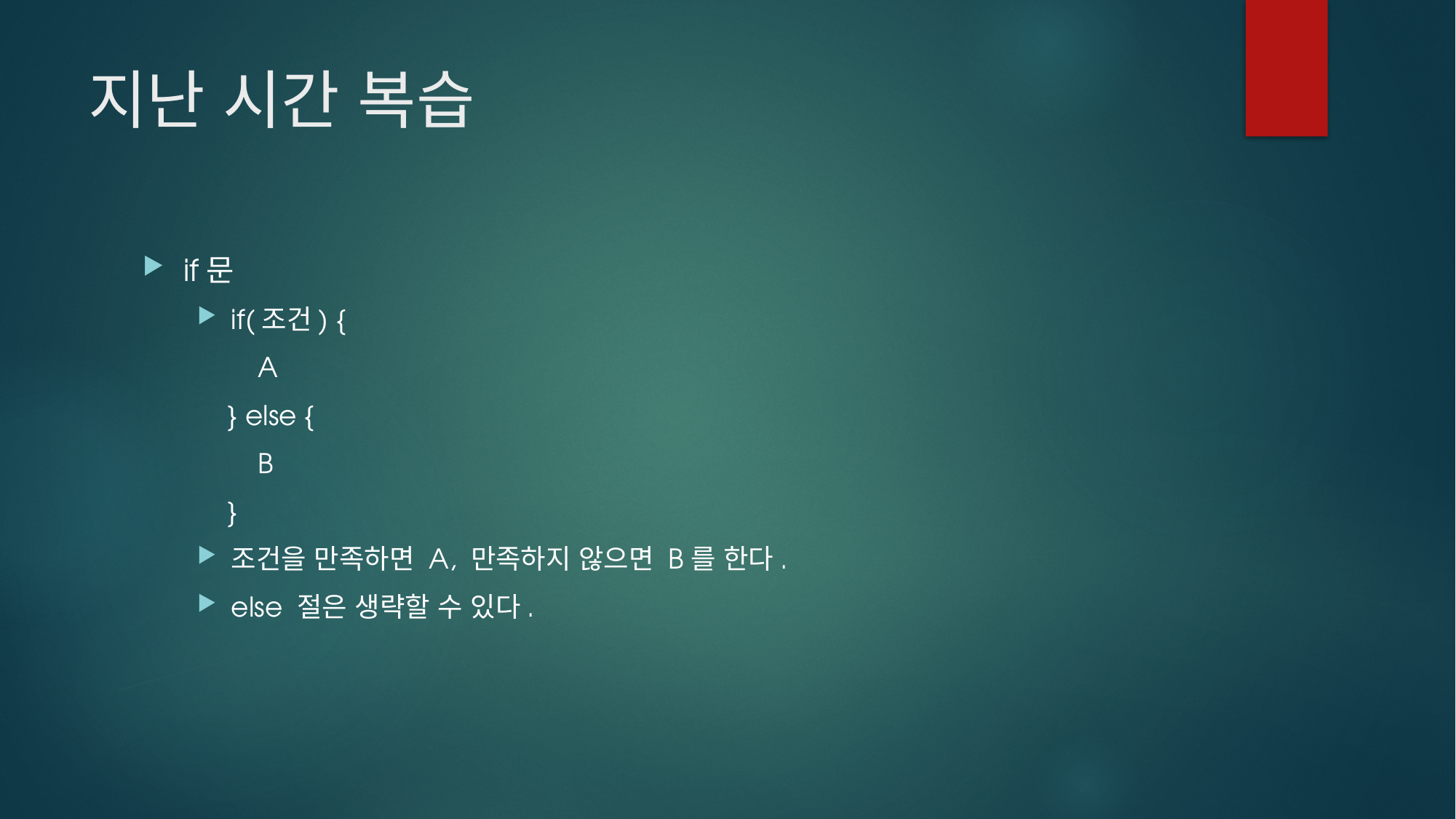

# 지난 시간 복습
if문
if(조건) {
        A
    } else {
        B
    }
조건을 만족하면 A, 만족하지 않으면 B를 한다.
else 절은 생략할 수 있다.